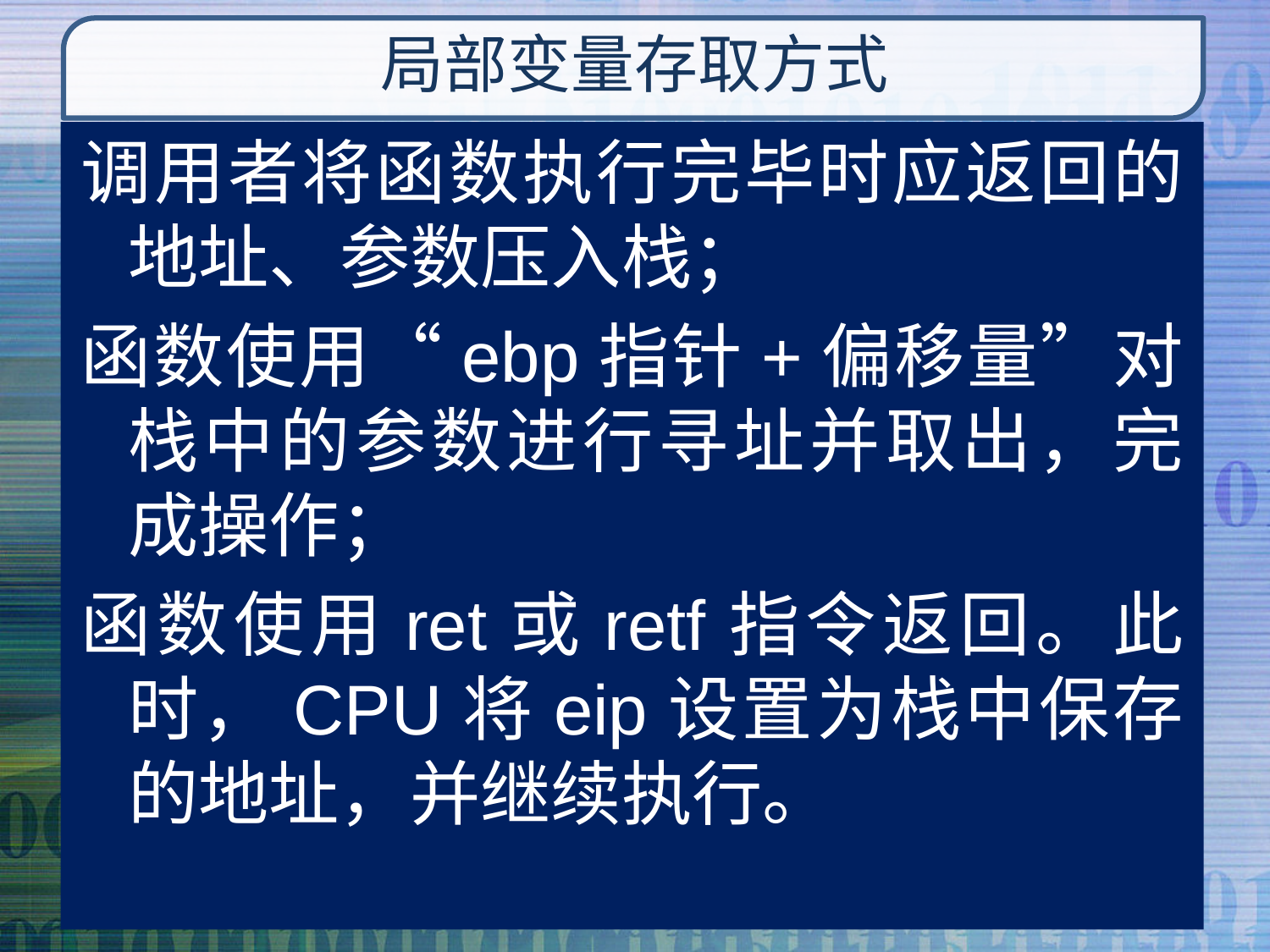

# 局部变量存取方式
调用者将函数执行完毕时应返回的地址、参数压入栈；
函数使用“ebp指针+偏移量”对栈中的参数进行寻址并取出，完成操作；
函数使用ret或retf指令返回。此时，CPU将eip设置为栈中保存的地址，并继续执行。